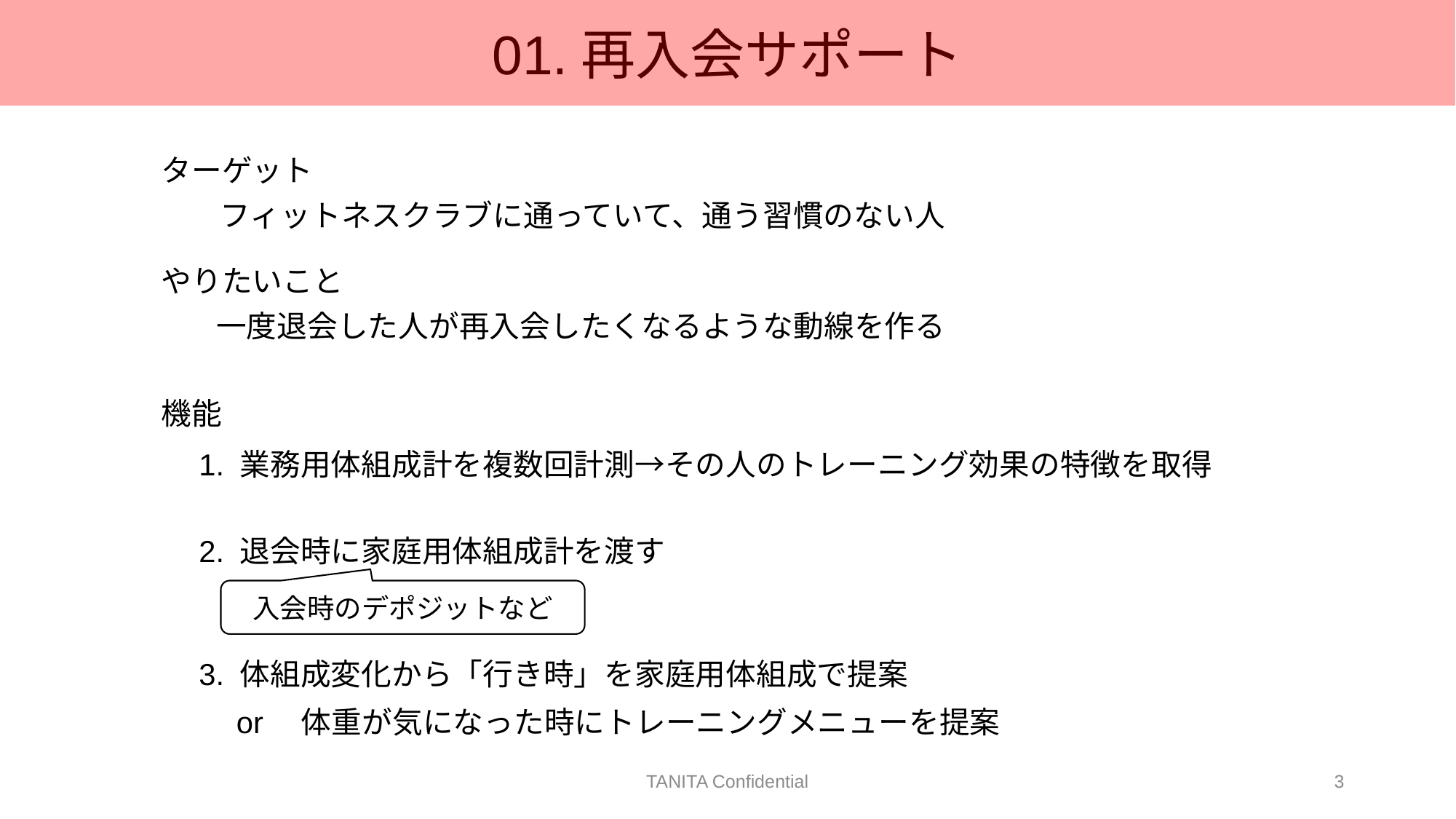

# 01.再入会サポート
ターゲット
フィットネスクラブに通っていて、通う習慣のない人
やりたいこと
一度退会した人が再入会したくなるような動線を作る
機能
1. 業務用体組成計を複数回計測→その人のトレーニング効果の特徴を取得
2. 退会時に家庭用体組成計を渡す
入会時のデポジットなど
3. 体組成変化から「行き時」を家庭用体組成で提案
　or　体重が気になった時にトレーニングメニューを提案
TANITA Confidential
3